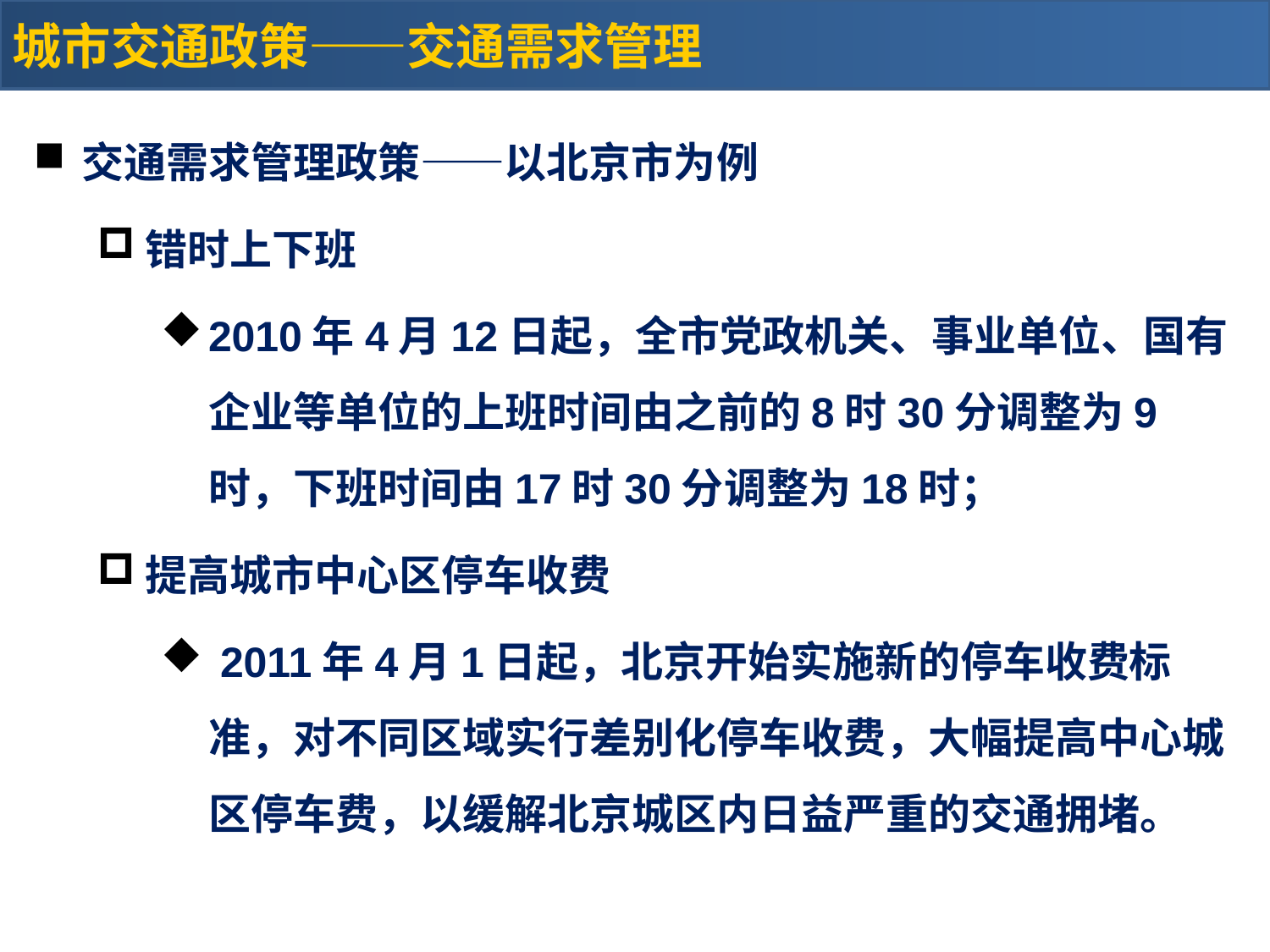

城市交通政策——交通需求管理
交通需求管理政策——以北京市为例
错时上下班
2010年4月12日起，全市党政机关、事业单位、国有企业等单位的上班时间由之前的8时30分调整为9时，下班时间由17时30分调整为18时；
提高城市中心区停车收费
 2011年4月1日起，北京开始实施新的停车收费标准，对不同区域实行差别化停车收费，大幅提高中心城区停车费，以缓解北京城区内日益严重的交通拥堵。